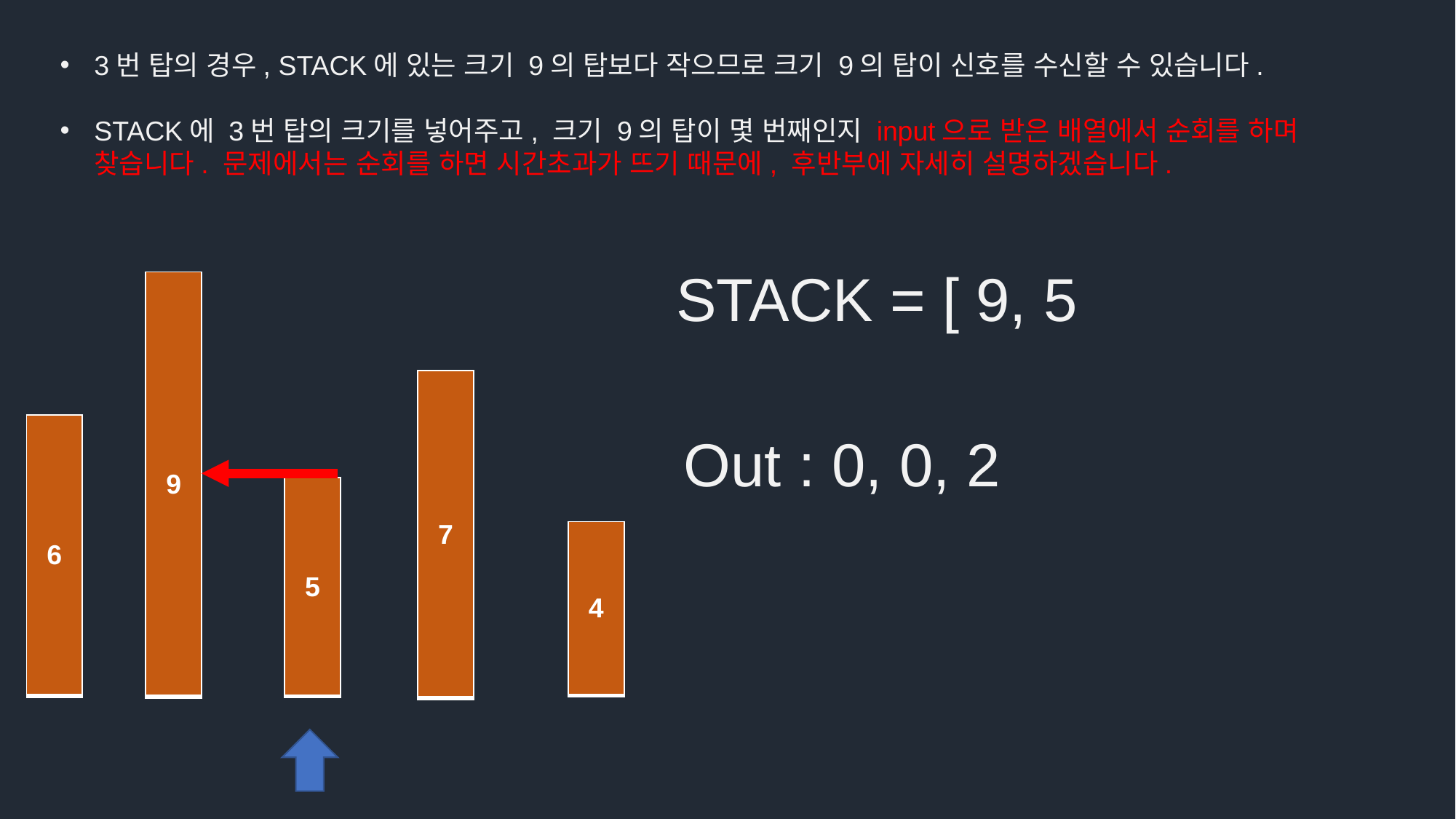

3번 탑의 경우, STACK에 있는 크기 9의 탑보다 작으므로 크기 9의 탑이 신호를 수신할 수 있습니다.

STACK에 3번 탑의 크기를 넣어주고, 크기 9의 탑이 몇 번째인지 input으로 받은 배열에서 순회를 하며 찾습니다. 문제에서는 순회를 하면 시간초과가 뜨기 때문에, 후반부에 자세히 설명하겠습니다.

STACK = [ 9, 5
| 9 |
| --- |
| 7 |
| --- |
| 6 |
| --- |
Out : 0, 0, 2
| 5 |
| --- |
| 4 |
| --- |